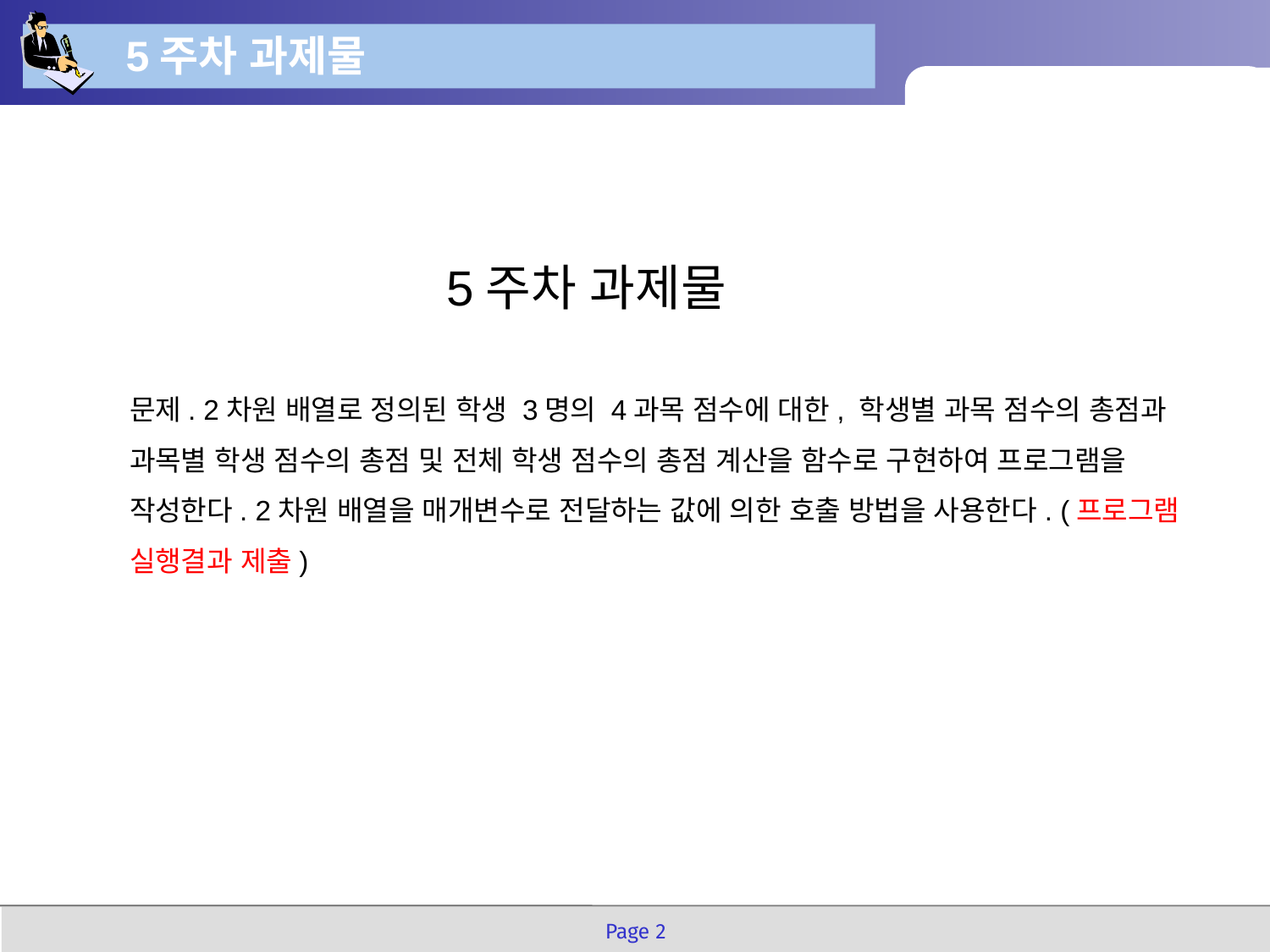

5주차 과제물
5주차 과제물
문제. 2차원 배열로 정의된 학생 3명의 4과목 점수에 대한, 학생별 과목 점수의 총점과 과목별 학생 점수의 총점 및 전체 학생 점수의 총점 계산을 함수로 구현하여 프로그램을 작성한다. 2차원 배열을 매개변수로 전달하는 값에 의한 호출 방법을 사용한다. (프로그램 실행결과 제출)
Page 2